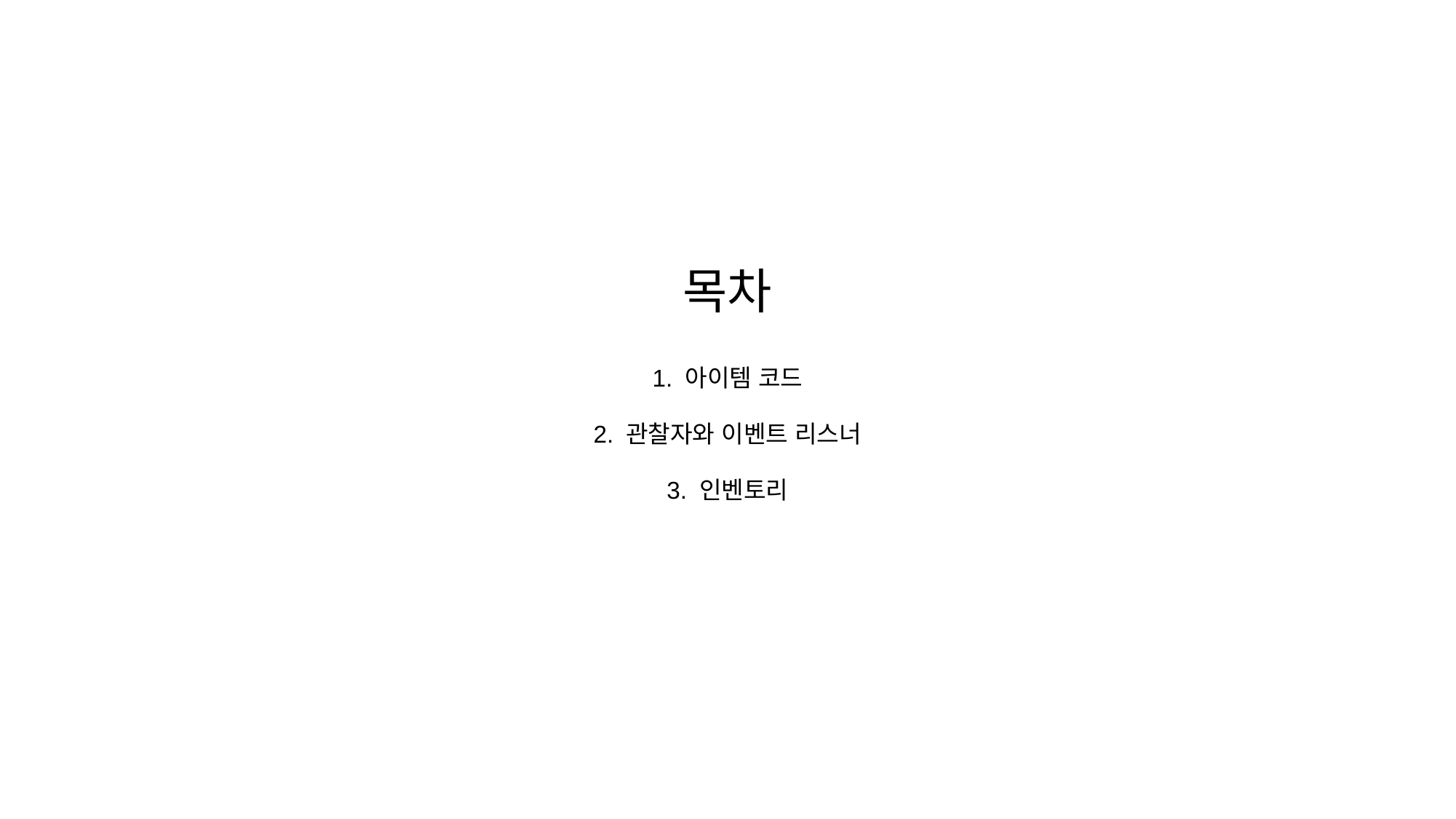

목차
1. 아이템 코드
2. 관찰자와 이벤트 리스너
3. 인벤토리